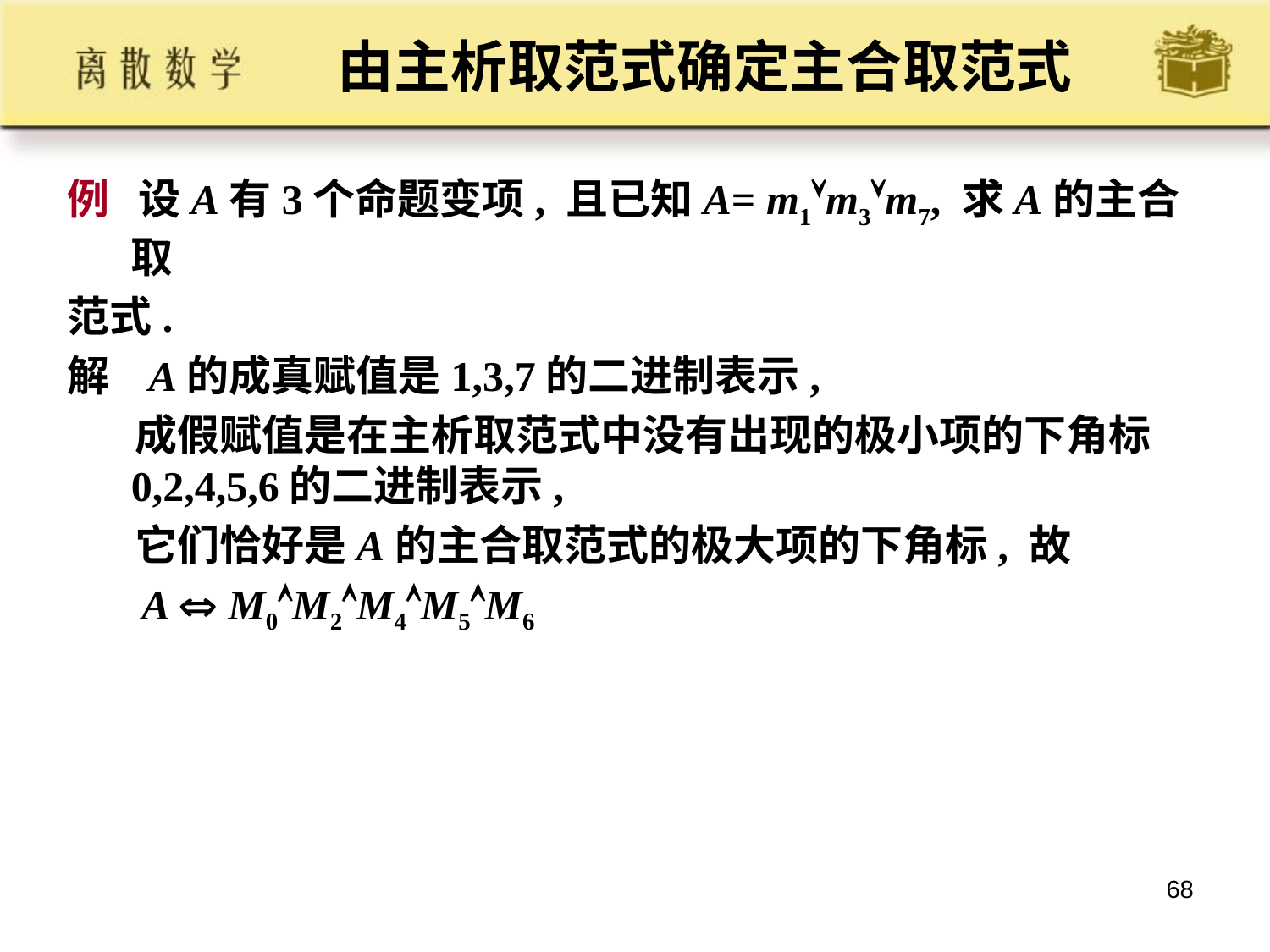

# 由主析取范式确定主合取范式
例   设A有3个命题变项, 且已知A= m1∨m3∨m7, 求A的主合取
范式.
解   A的成真赋值是1,3,7的二进制表示,
      成假赋值是在主析取范式中没有出现的极小项的下角标0,2,4,5,6的二进制表示,
      它们恰好是A的主合取范式的极大项的下角标, 故
       A ⇔ M0∧M2∧M4∧M5∧M6
68